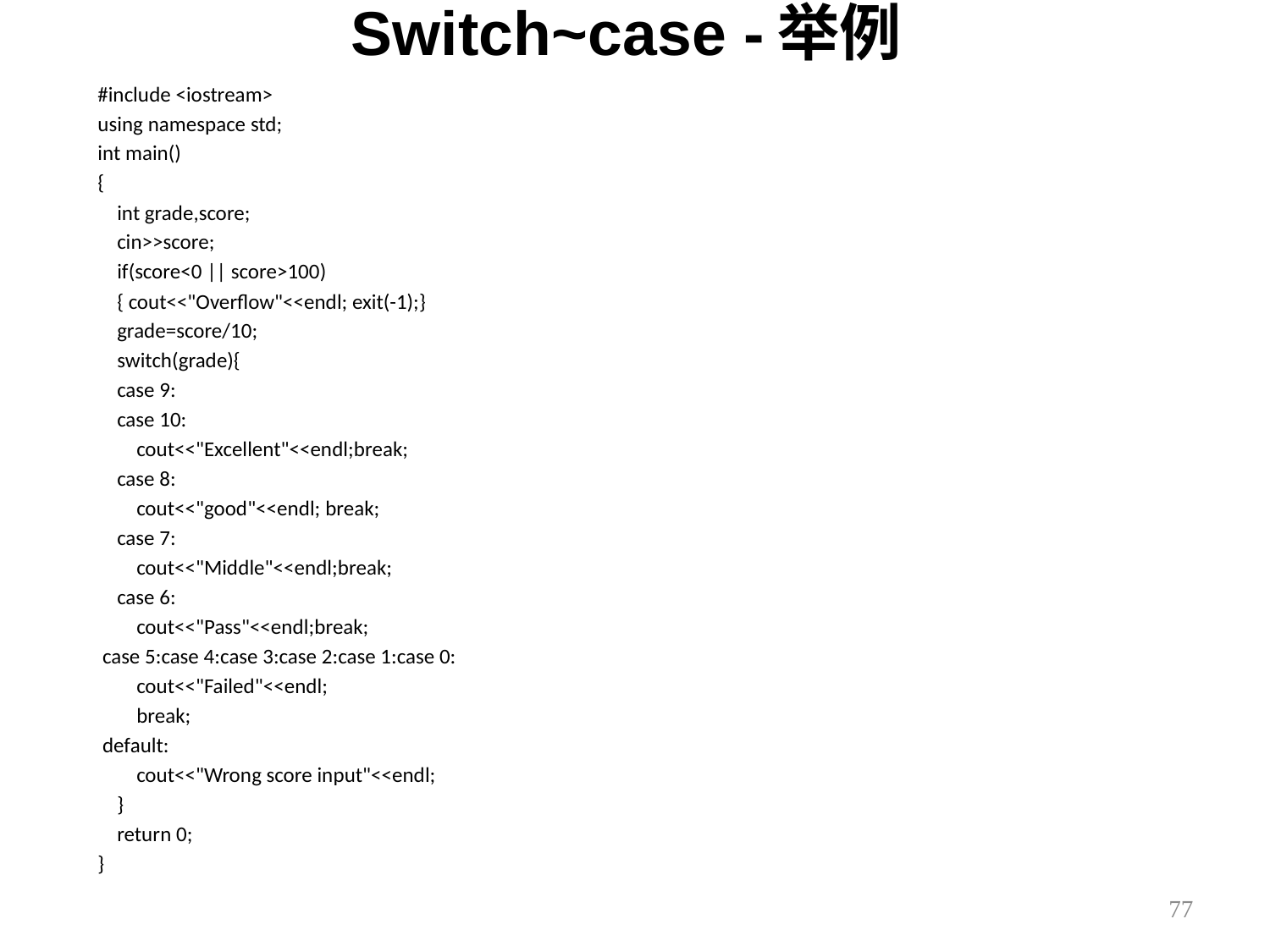

# Switch~case -举例
#include <iostream>
using namespace std;
int main()
{
    int grade,score;
    cin>>score;
    if(score<0 || score>100)
    { cout<<"Overflow"<<endl; exit(-1);}
    grade=score/10;
    switch(grade){
    case 9:
    case 10:
        cout<<"Excellent"<<endl;break;
    case 8:
        cout<<"good"<<endl; break;
    case 7:
        cout<<"Middle"<<endl;break;
    case 6:
        cout<<"Pass"<<endl;break;
 case 5:case 4:case 3:case 2:case 1:case 0:
        cout<<"Failed"<<endl;
        break;
 default:
        cout<<"Wrong score input"<<endl;
    }
    return 0;
}
77